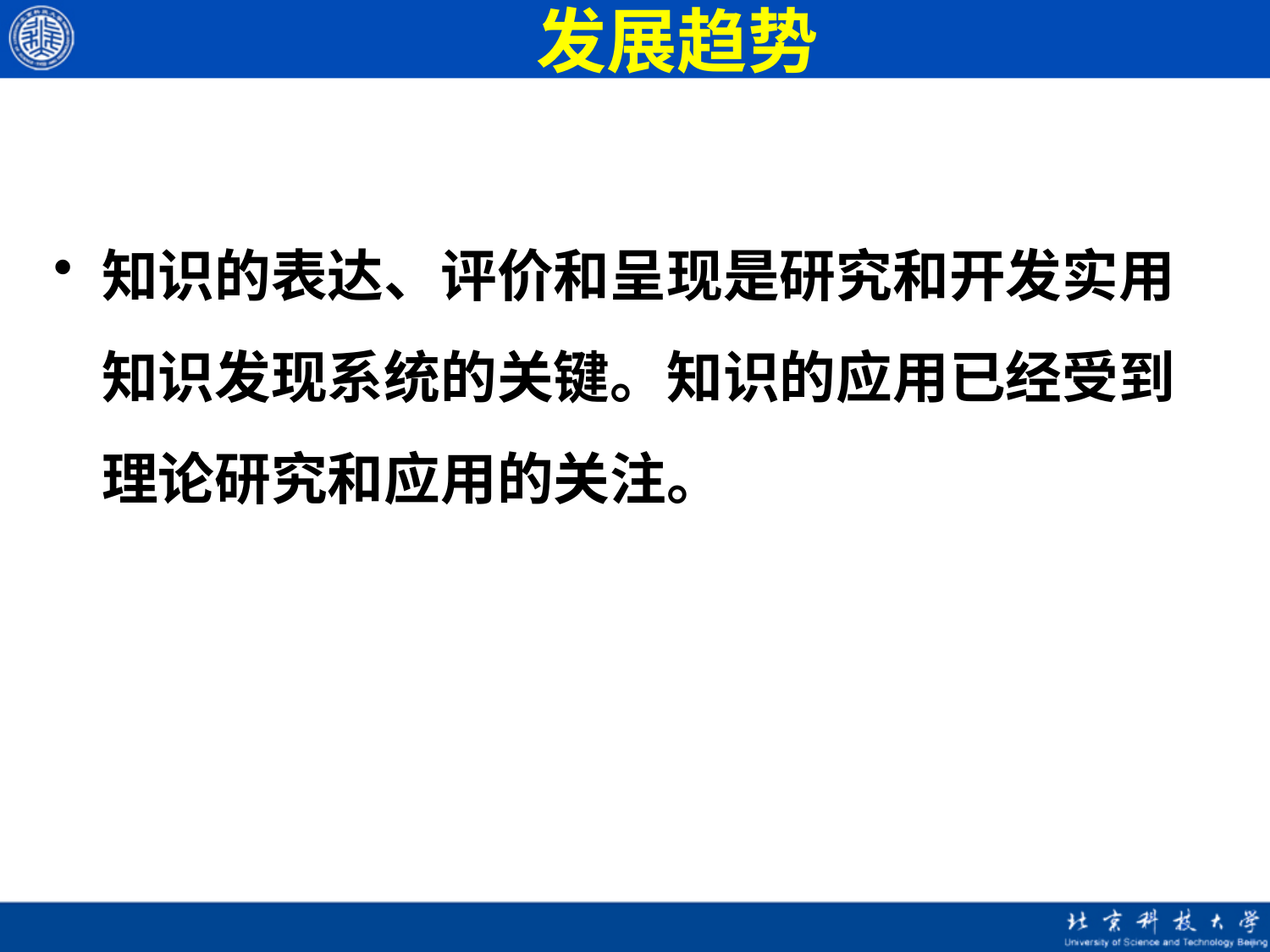

# 发展趋势

知识的表达、评价和呈现是研究和开发实用知识发现系统的关键。知识的应用已经受到理论研究和应用的关注。